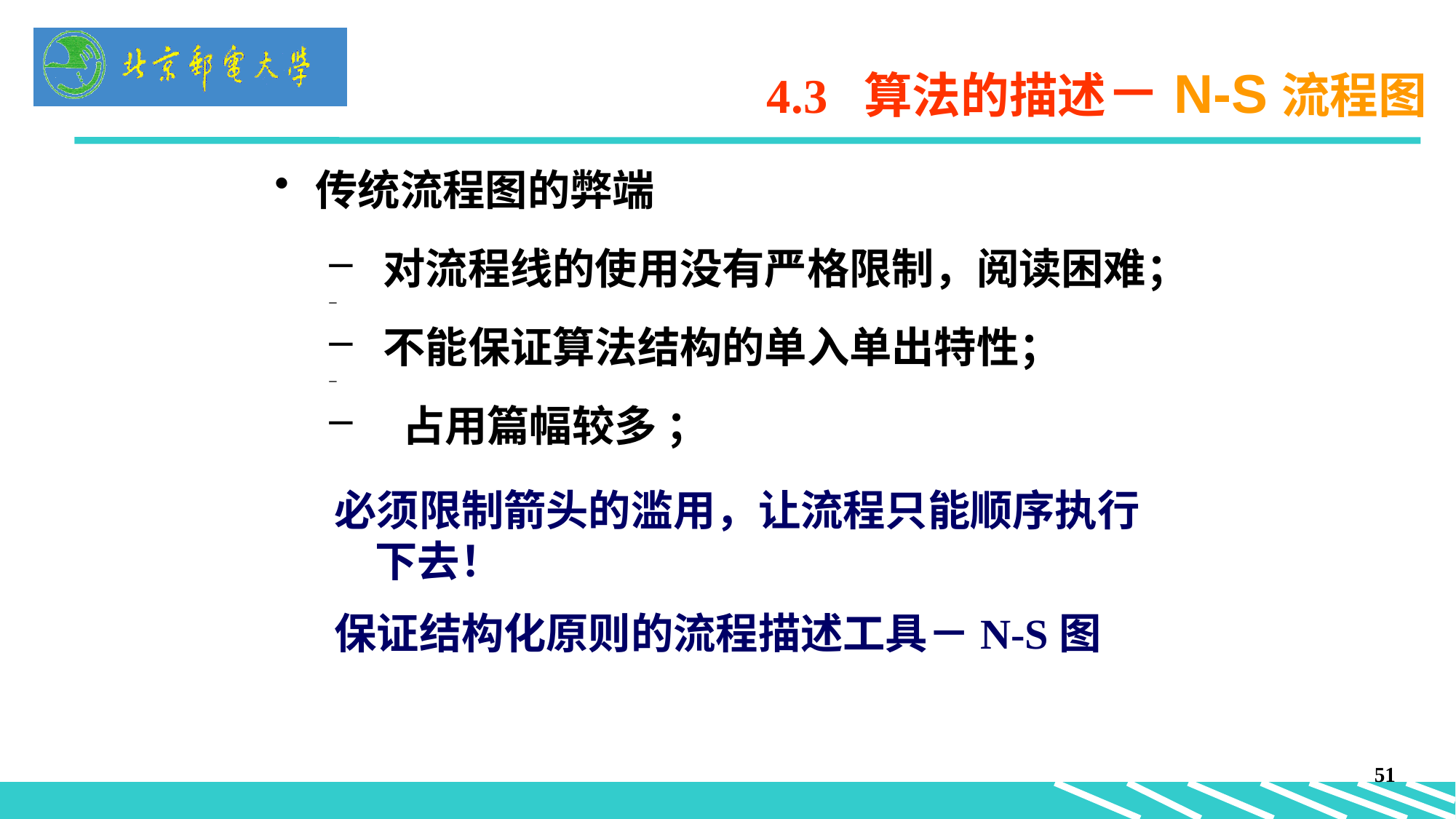

# 4.3  算法的描述－N-S流程图
传统流程图的弊端

 对流程线的使用没有严格限制，阅读困难；

 不能保证算法结构的单入单出特性；

   占用篇幅较多 ；

必须限制箭头的滥用，让流程只能顺序执行下去！
保证结构化原则的流程描述工具－N-S图
51